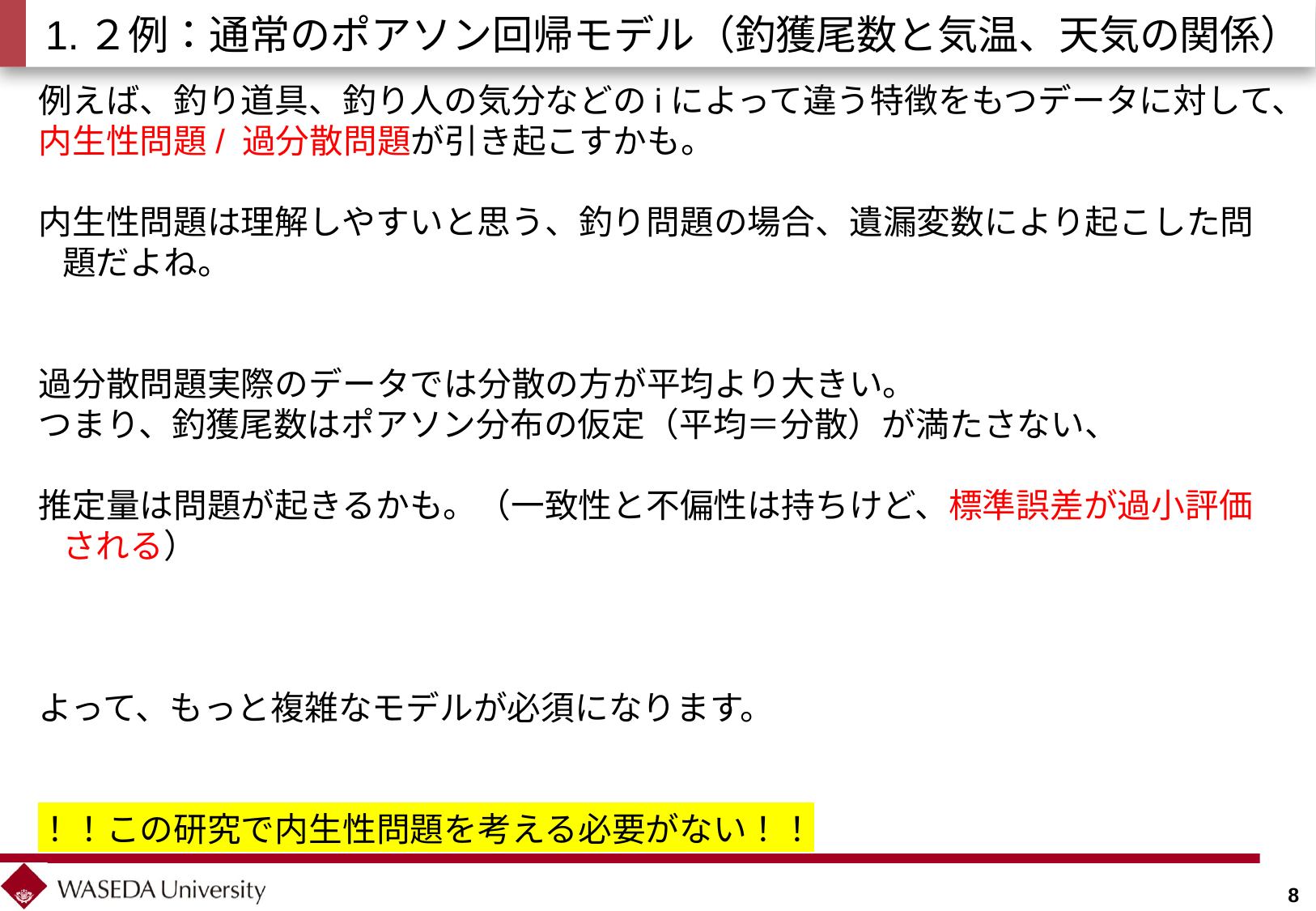

# 1.２例：通常のポアソン回帰モデル（釣獲尾数と気温、天気の関係）
例えば、釣り道具、釣り人の気分などのiによって違う特徴をもつデータに対して、
内生性問題/ 過分散問題が引き起こすかも。

内生性問題は理解しやすいと思う、釣り問題の場合、遺漏変数により起こした問題だよね。

過分散問題実際のデータでは分散の方が平均より大きい。
つまり、釣獲尾数はポアソン分布の仮定（平均＝分散）が満たさない、

推定量は問題が起きるかも。（一致性と不偏性は持ちけど、標準誤差が過小評価される）

よって、もっと複雑なモデルが必須になります。

！！この研究で内生性問題を考える必要がない！！